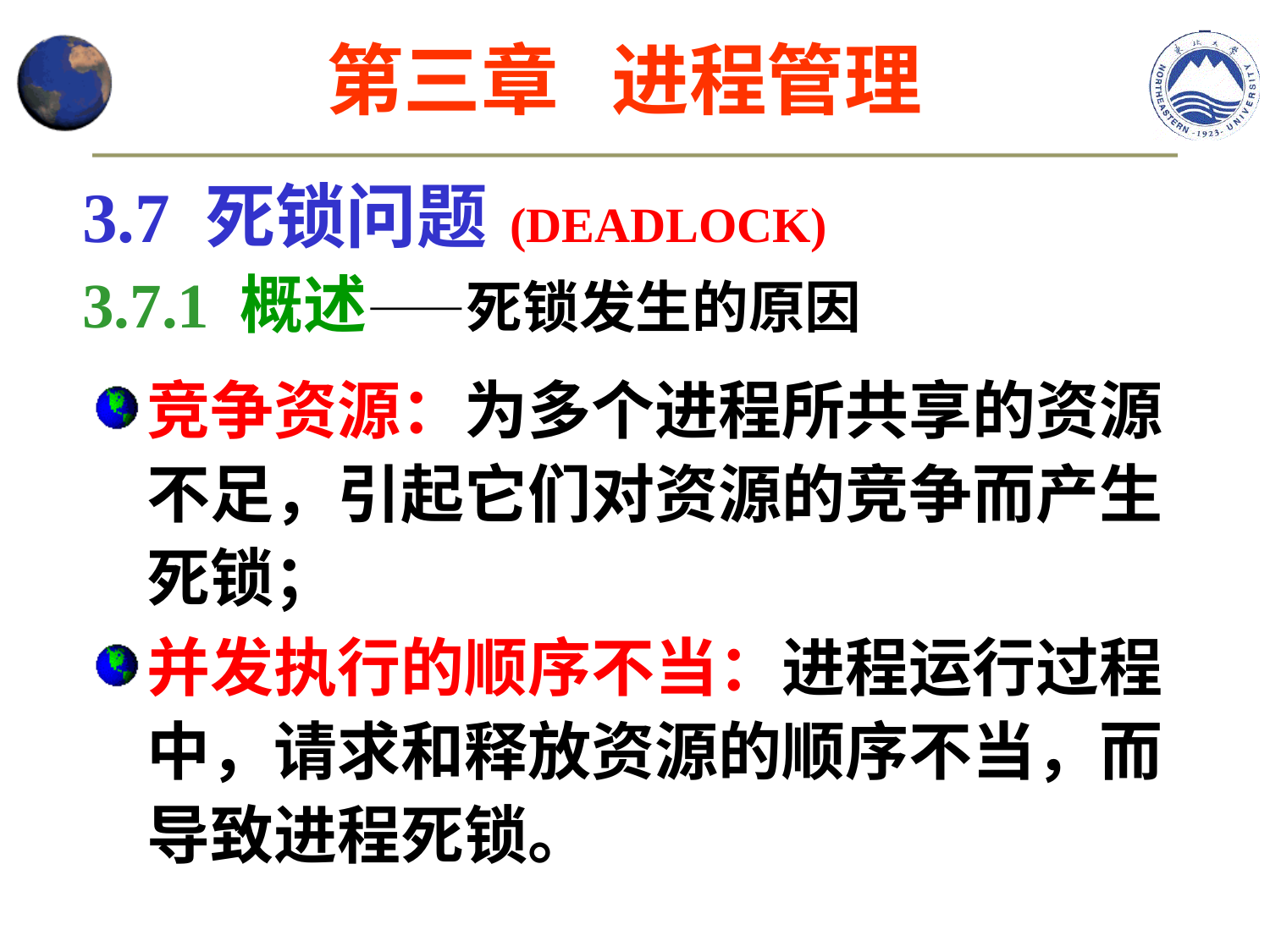

第三章   进程管理
3.7 死锁问题 (DEADLOCK)
3.7.1 概述——死锁发生的原因
竞争资源：为多个进程所共享的资源不足，引起它们对资源的竞争而产生死锁；
并发执行的顺序不当：进程运行过程中，请求和释放资源的顺序不当，而导致进程死锁。